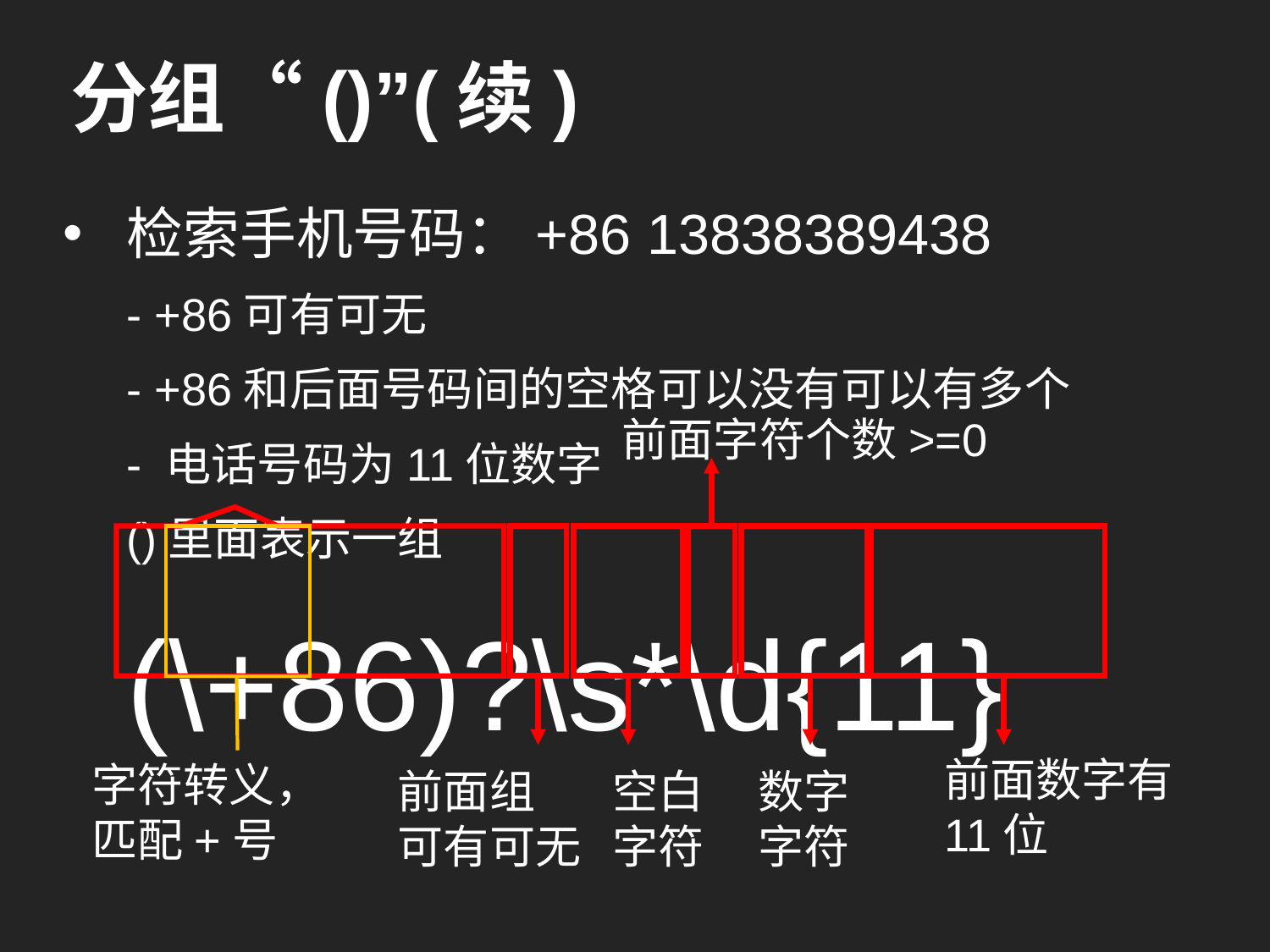

# 分组“()”(续)
检索手机号码：+86 13838389438
- +86可有可无
- +86和后面号码间的空格可以没有可以有多个
- 电话号码为11位数字
()里面表示一组
(\+86)?\s*\d{11}
前面字符个数>=0

前面数字有11位
字符转义，匹配+号
前面组
可有可无
空白
字符
数字
字符